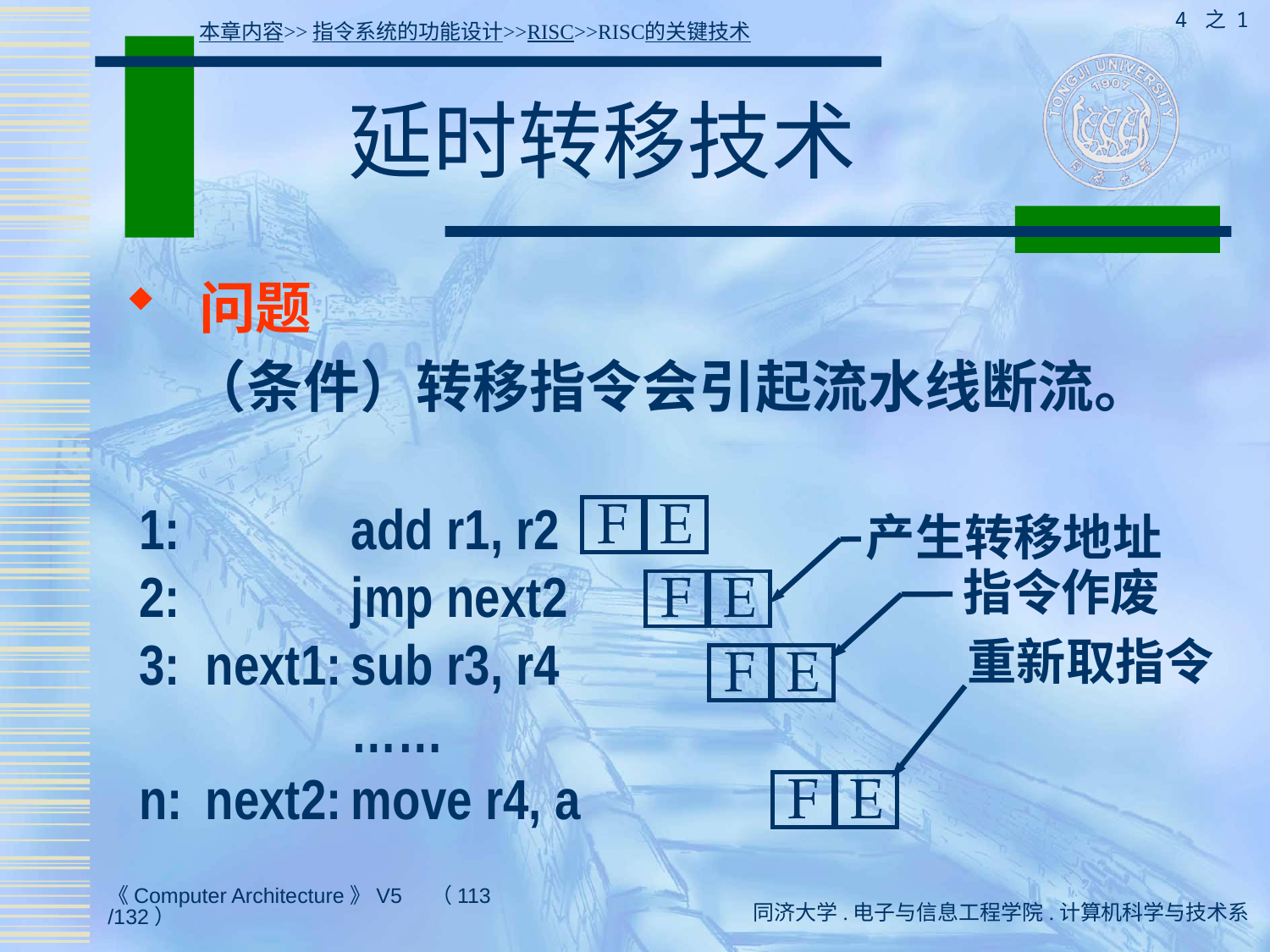

4 之 1
本章内容>>指令系统的功能设计>>RISC>>RISC的关键技术
# 延时转移技术
 问题
    （条件）转移指令会引起流水线断流。
1:		add r1, r2
2:		jmp next2
3:	next1:	sub r3, r4
		……
n:	next2:	move r4, a
F
E
产生转移地址

指令作废
F
E

重新取指令
F
E

F
E